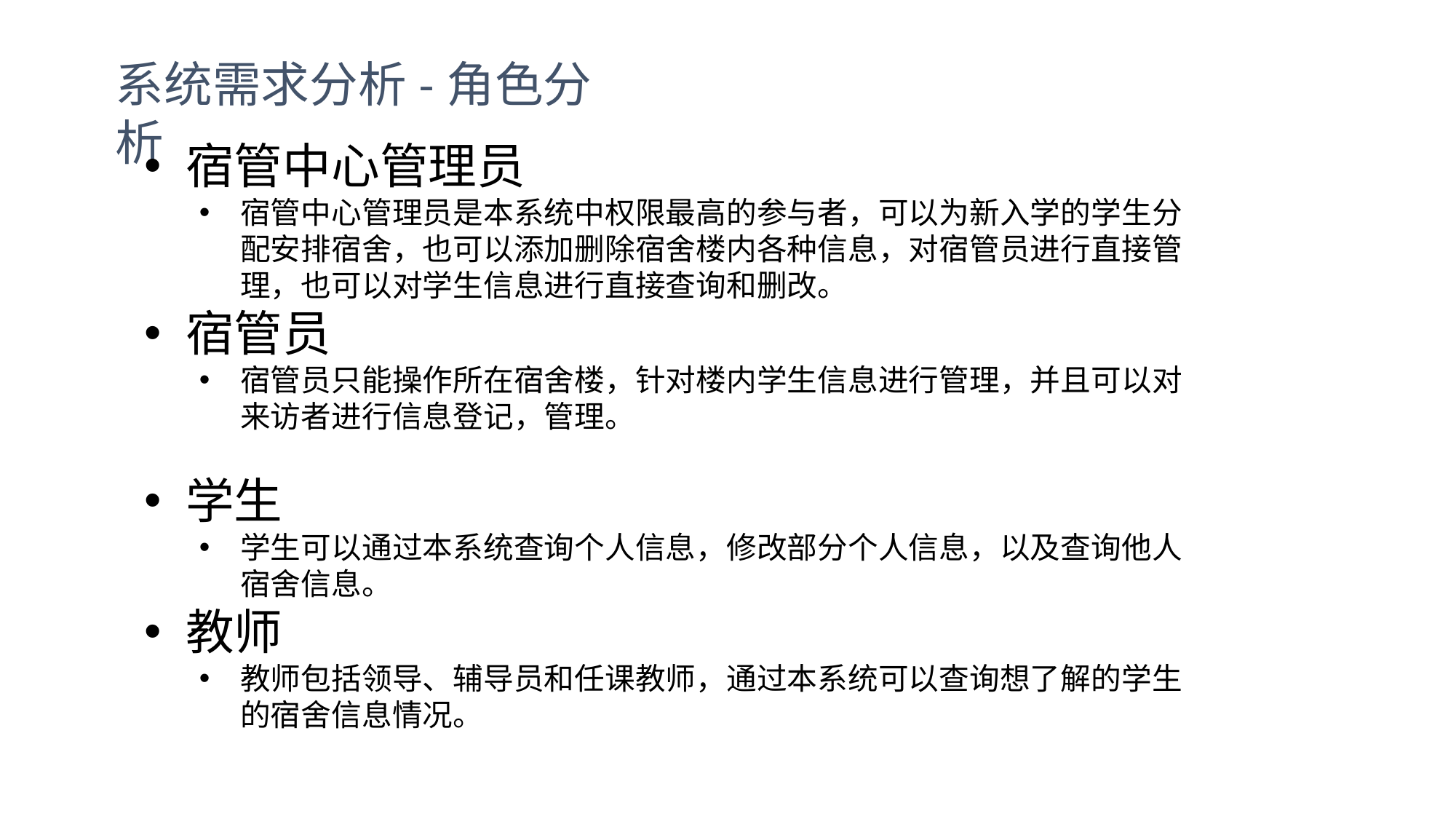

系统需求分析-角色分析
宿管中心管理员
宿管中心管理员是本系统中权限最高的参与者，可以为新入学的学生分配安排宿舍，也可以添加删除宿舍楼内各种信息，对宿管员进行直接管理，也可以对学生信息进行直接查询和删改。
宿管员
宿管员只能操作所在宿舍楼，针对楼内学生信息进行管理，并且可以对来访者进行信息登记，管理。

学生
学生可以通过本系统查询个人信息，修改部分个人信息，以及查询他人宿舍信息。
教师
教师包括领导、辅导员和任课教师，通过本系统可以查询想了解的学生的宿舍信息情况。